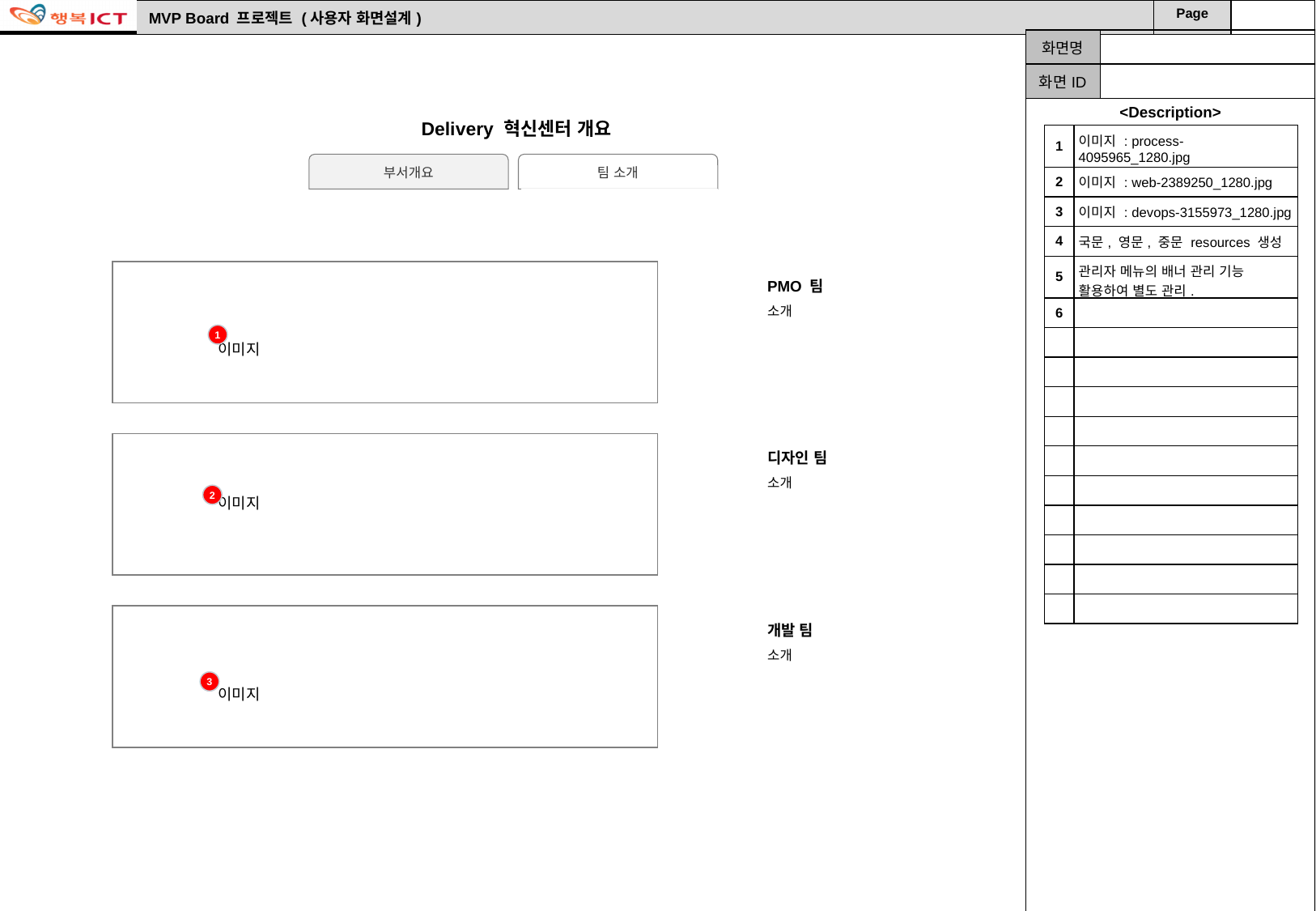

Delivery 혁신센터 개요
| 1 | 이미지 : process-4095965\_1280.jpg |
| --- | --- |
| 2 | 이미지 : web-2389250\_1280.jpg |
| 3 | 이미지 : devops-3155973\_1280.jpg |
| 4 | 국문, 영문, 중문 resources 생성 |
| 5 | 관리자 메뉴의 배너 관리 기능 활용하여 별도 관리. |
| 6 |  |
|  |  |
|  |  |
|  |  |
|  |  |
|  |  |
|  |  |
|  |  |
|  |  |
|  |  |
|  |  |
부서개요
팀 소개

PMO 팀
소개
1
이미지
디자인 팀
소개

2
이미지
개발 팀
소개

3
이미지